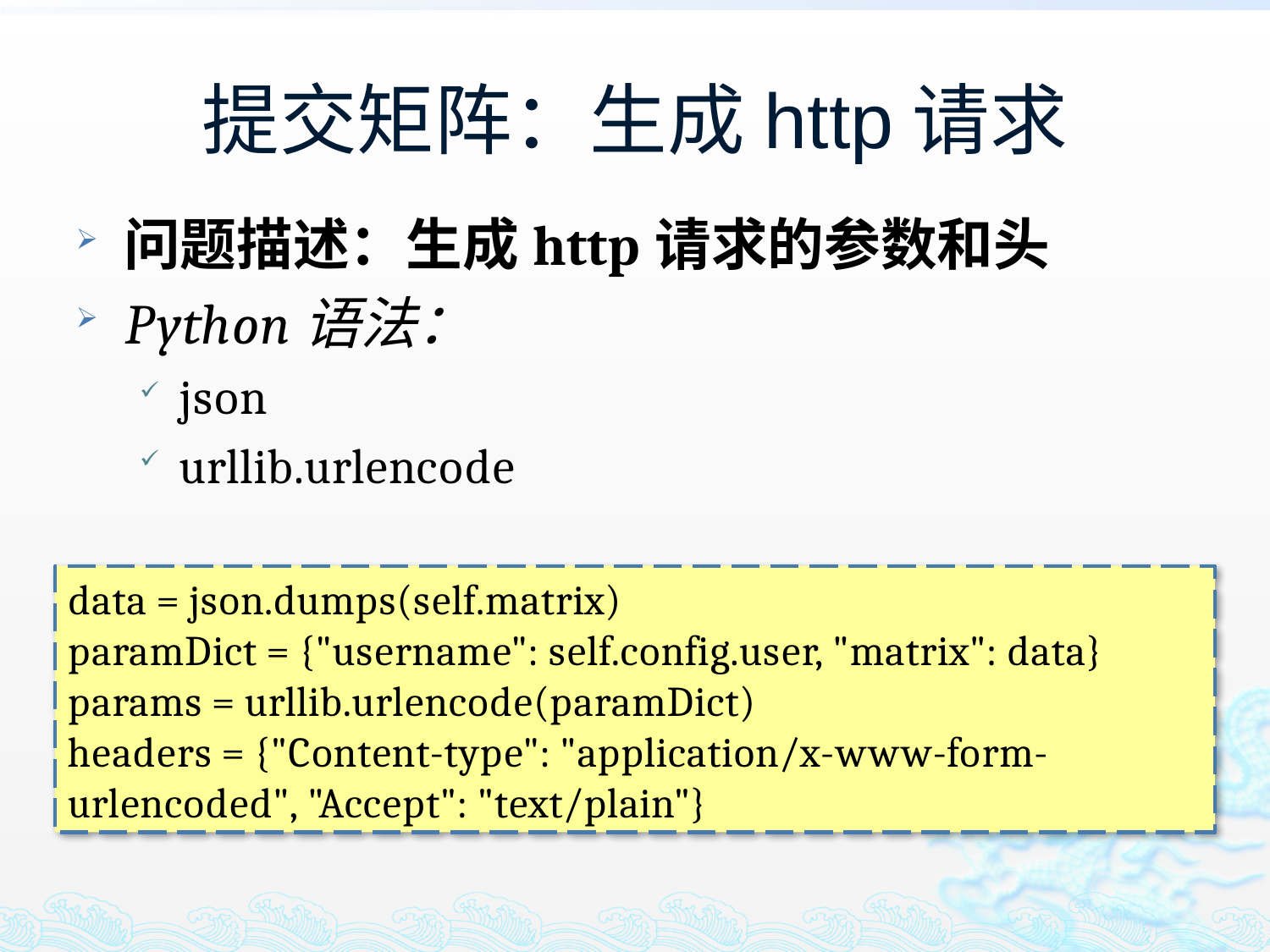

# 提交矩阵：生成http请求
问题描述：生成http请求的参数和头
Python语法：
json
urllib.urlencode
data = json.dumps(self.matrix)
paramDict = {"username": self.config.user, "matrix": data}
params = urllib.urlencode(paramDict)
headers = {"Content-type": "application/x-www-form-urlencoded", "Accept": "text/plain"}